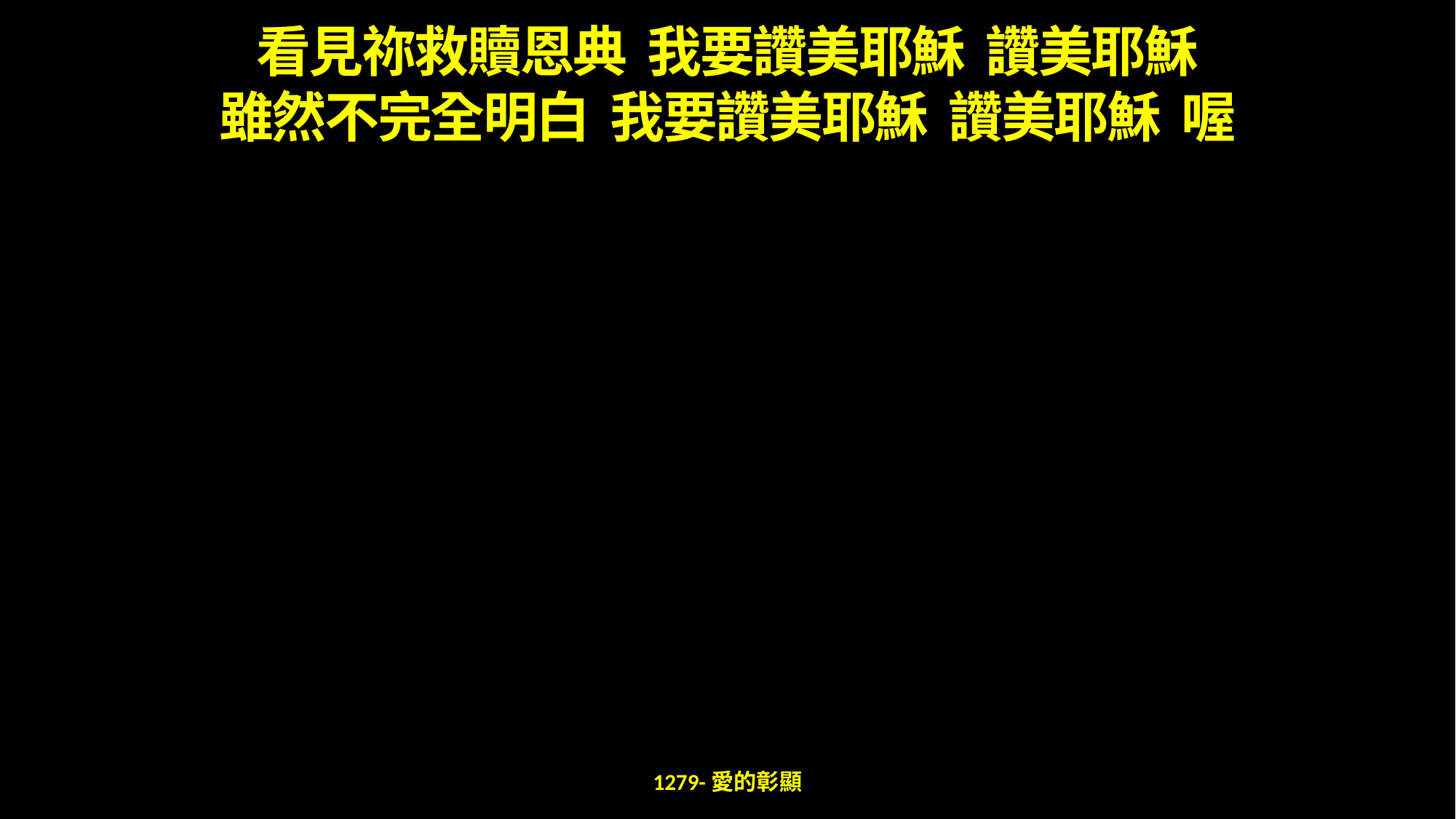

看見祢救贖恩典  我要讚美耶穌  讚美耶穌
雖然不完全明白  我要讚美耶穌  讚美耶穌  喔
1279-愛的彰顯